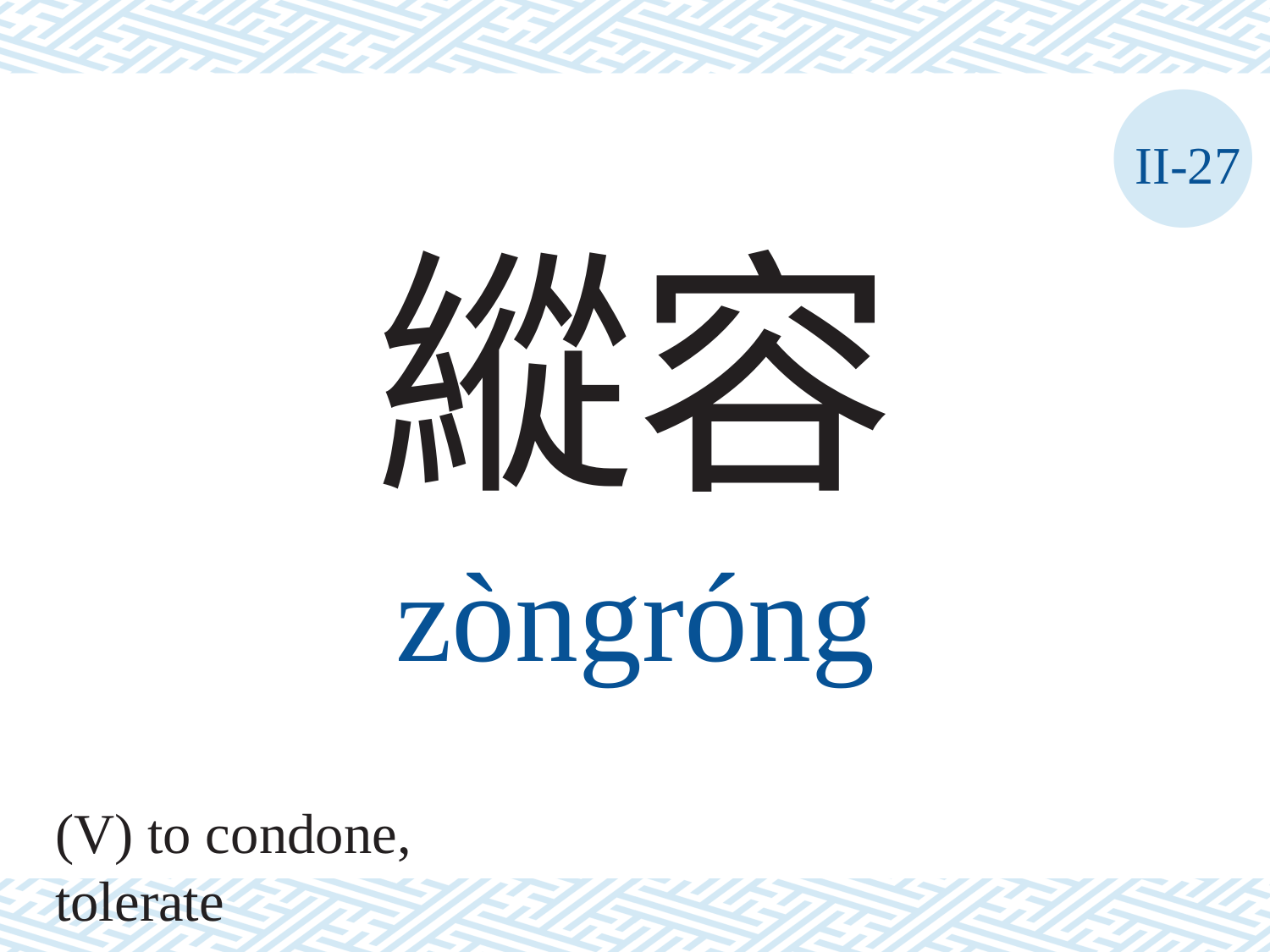

II-27
縱容
zòngróng
(V) to condone, tolerate